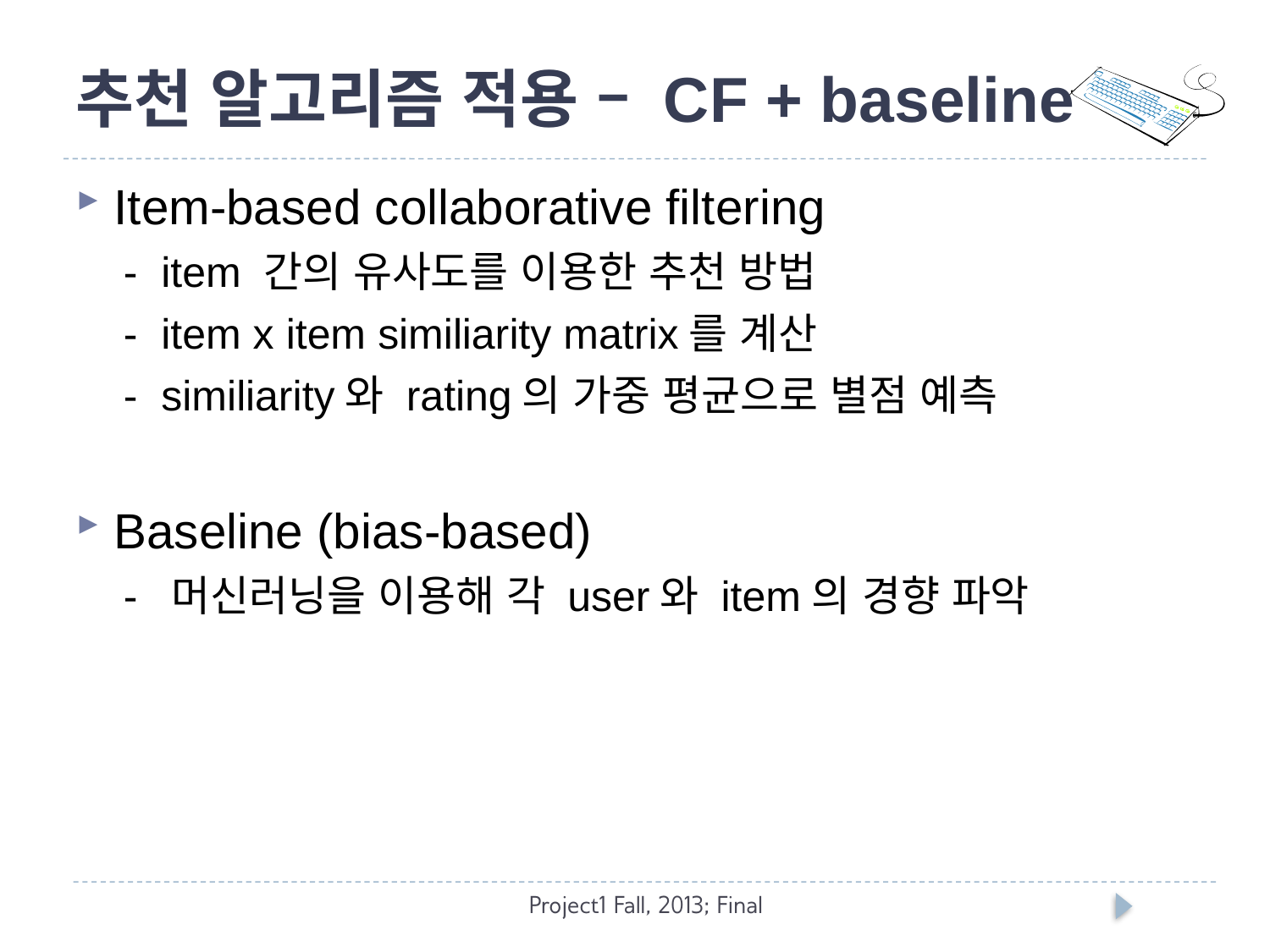

# 추천 알고리즘 적용 – CF + baseline
Item-based collaborative filtering
    -  item 간의 유사도를 이용한 추천 방법
    -  item x item similiarity matrix를 계산
    -  similiarity와 rating의 가중 평균으로 별점 예측

Baseline (bias-based)
    -  머신러닝을 이용해 각 user와 item의 경향 파악

Project1 Fall, 2013; Final